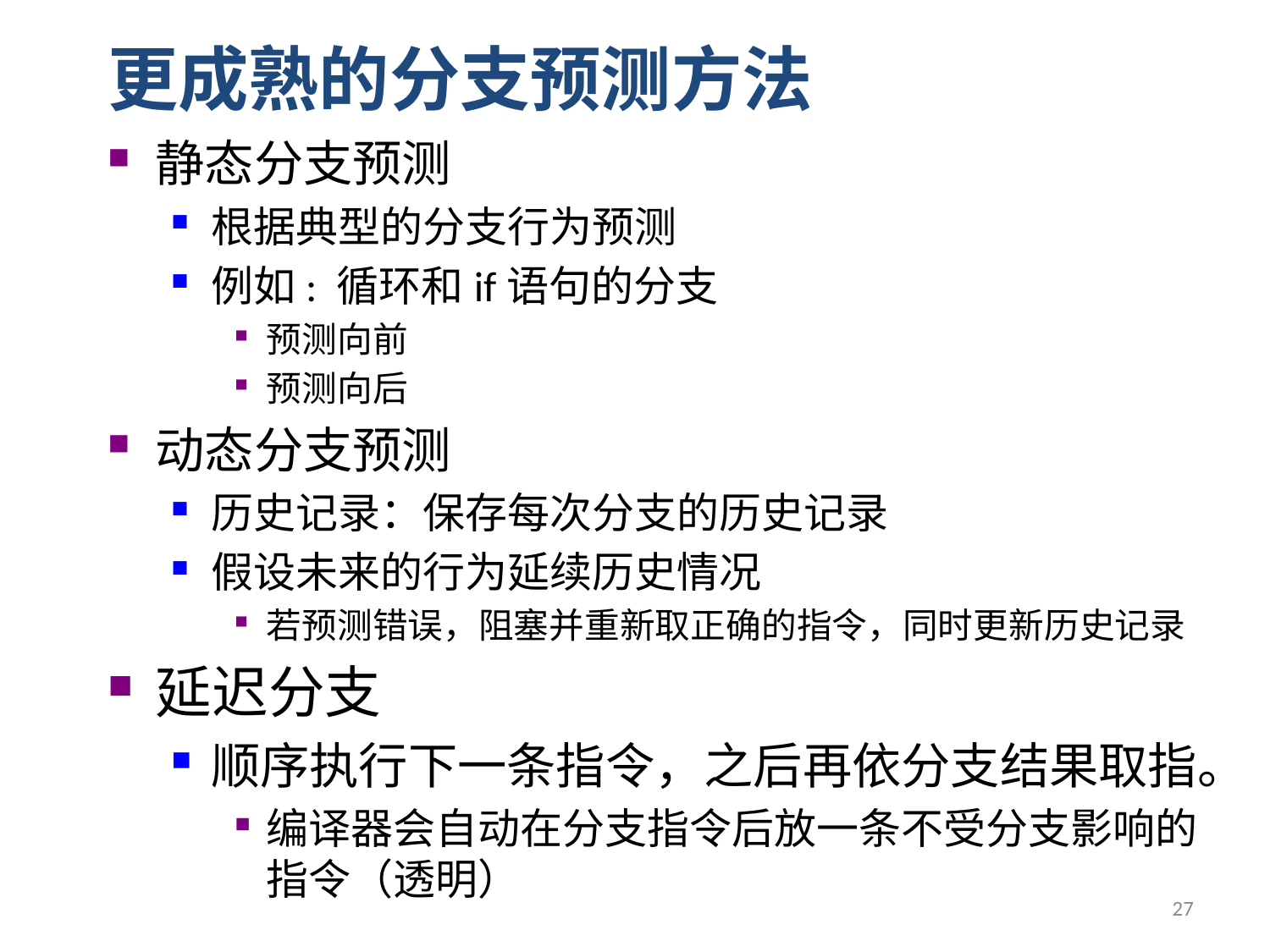

更成熟的分支预测方法
静态分支预测
根据典型的分支行为预测
例如: 循环和if语句的分支
预测向前
预测向后
动态分支预测
历史记录：保存每次分支的历史记录
假设未来的行为延续历史情况
若预测错误，阻塞并重新取正确的指令，同时更新历史记录
延迟分支
顺序执行下一条指令，之后再依分支结果取指。
编译器会自动在分支指令后放一条不受分支影响的指令（透明）
27